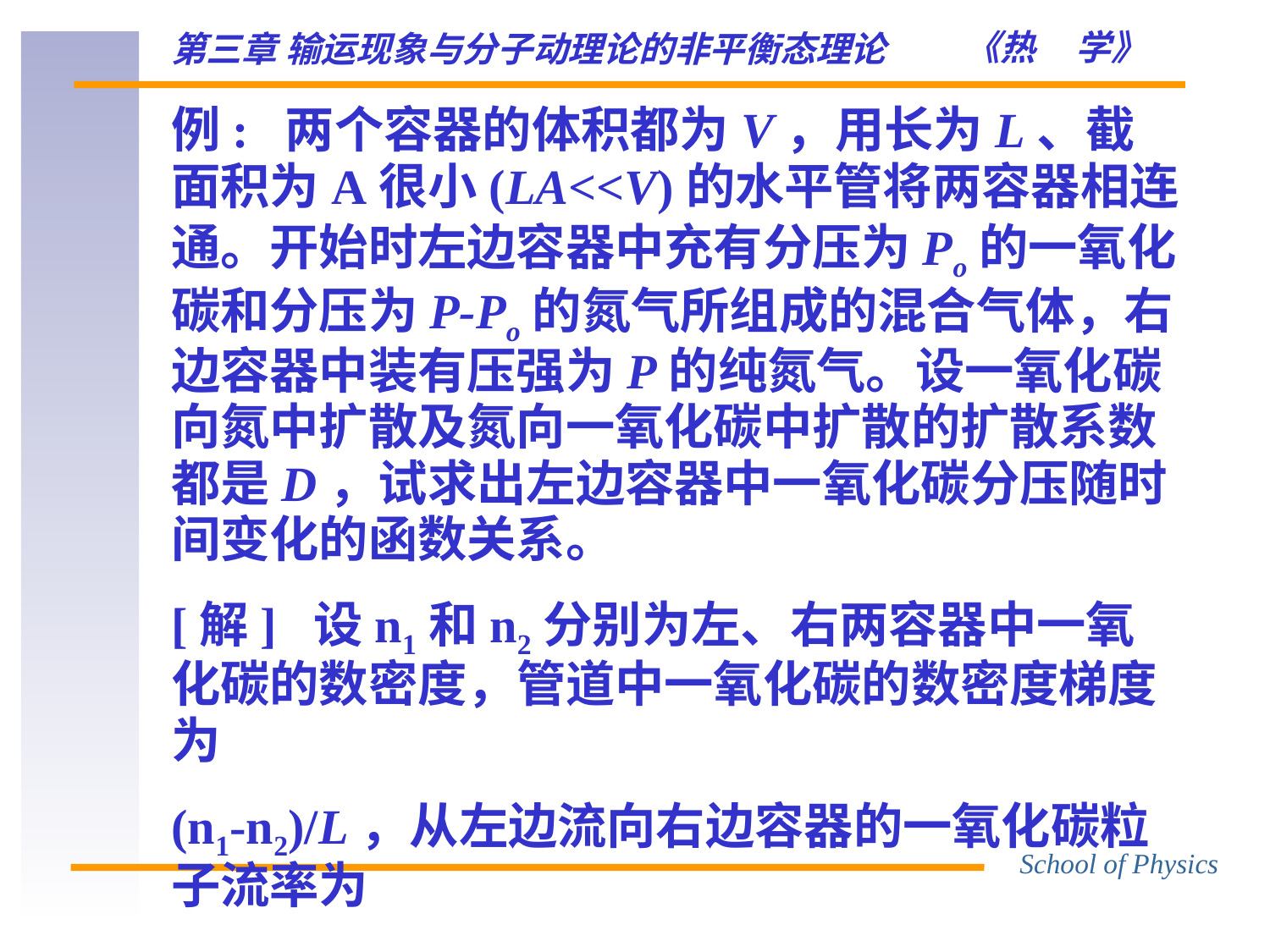

例:  两个容器的体积都为V，用长为L、截面积为A很小(LA<<V)的水平管将两容器相连通。开始时左边容器中充有分压为Po的一氧化碳和分压为P-Po的氮气所组成的混合气体，右边容器中装有压强为P的纯氮气。设一氧化碳向氮中扩散及氮向一氧化碳中扩散的扩散系数都是D，试求出左边容器中一氧化碳分压随时间变化的函数关系。
[解]  设n1和n2分别为左、右两容器中一氧化碳的数密度，管道中一氧化碳的数密度梯度为
(n1-n2)/L，从左边流向右边容器的一氧化碳粒子流率为